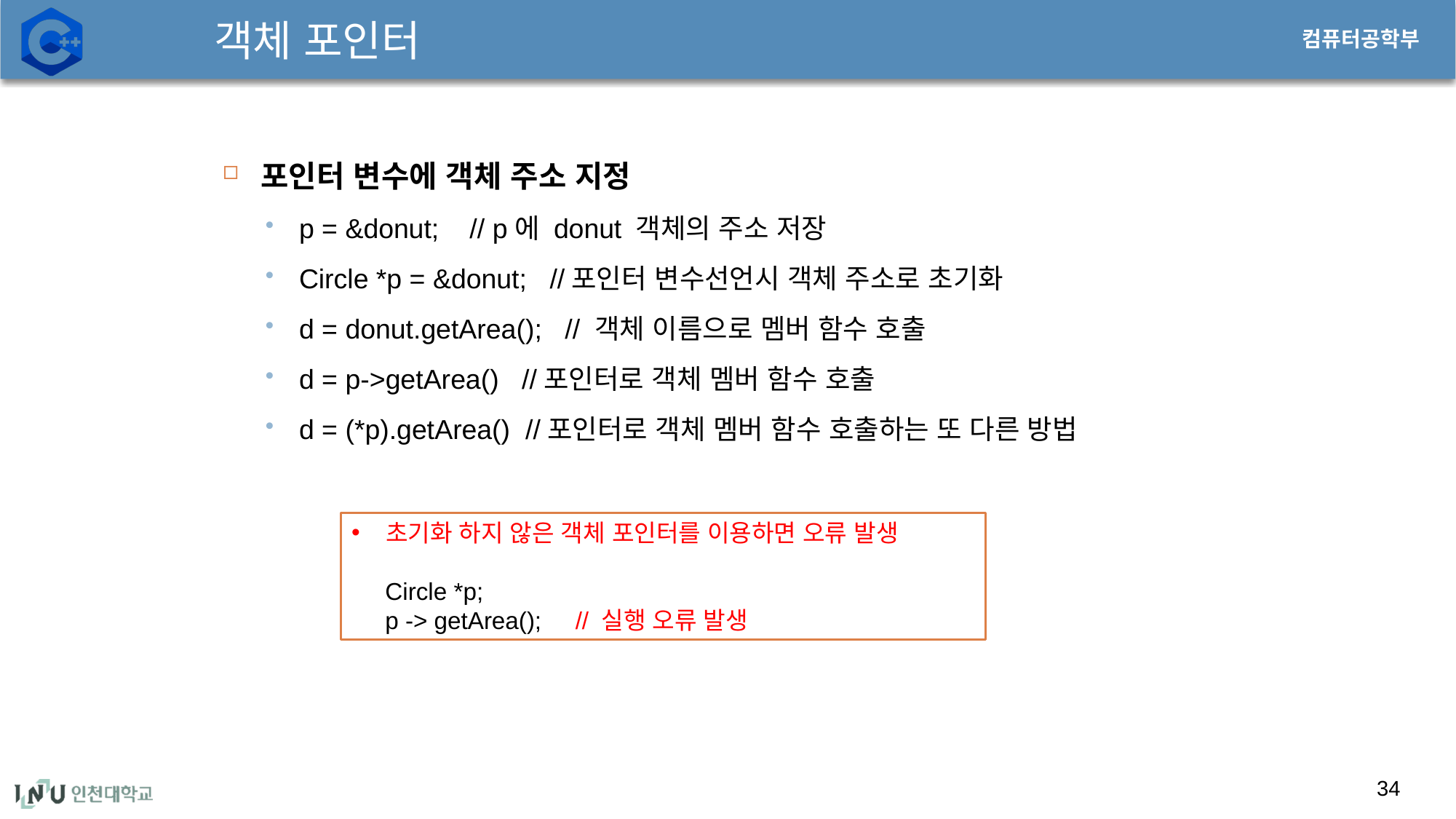

# 객체 포인터
34
포인터 변수에 객체 주소 지정
p = &donut;    // p에 donut 객체의 주소 저장
Circle *p = &donut;   //포인터 변수선언시 객체 주소로 초기화
d = donut.getArea();   // 객체 이름으로 멤버 함수 호출
d = p->getArea()   //포인터로 객체 멤버 함수 호출
d = (*p).getArea()  //포인터로 객체 멤버 함수 호출하는 또 다른 방법
초기화 하지 않은 객체 포인터를 이용하면 오류 발생

     Circle *p;
     p -> getArea();     // 실행 오류 발생